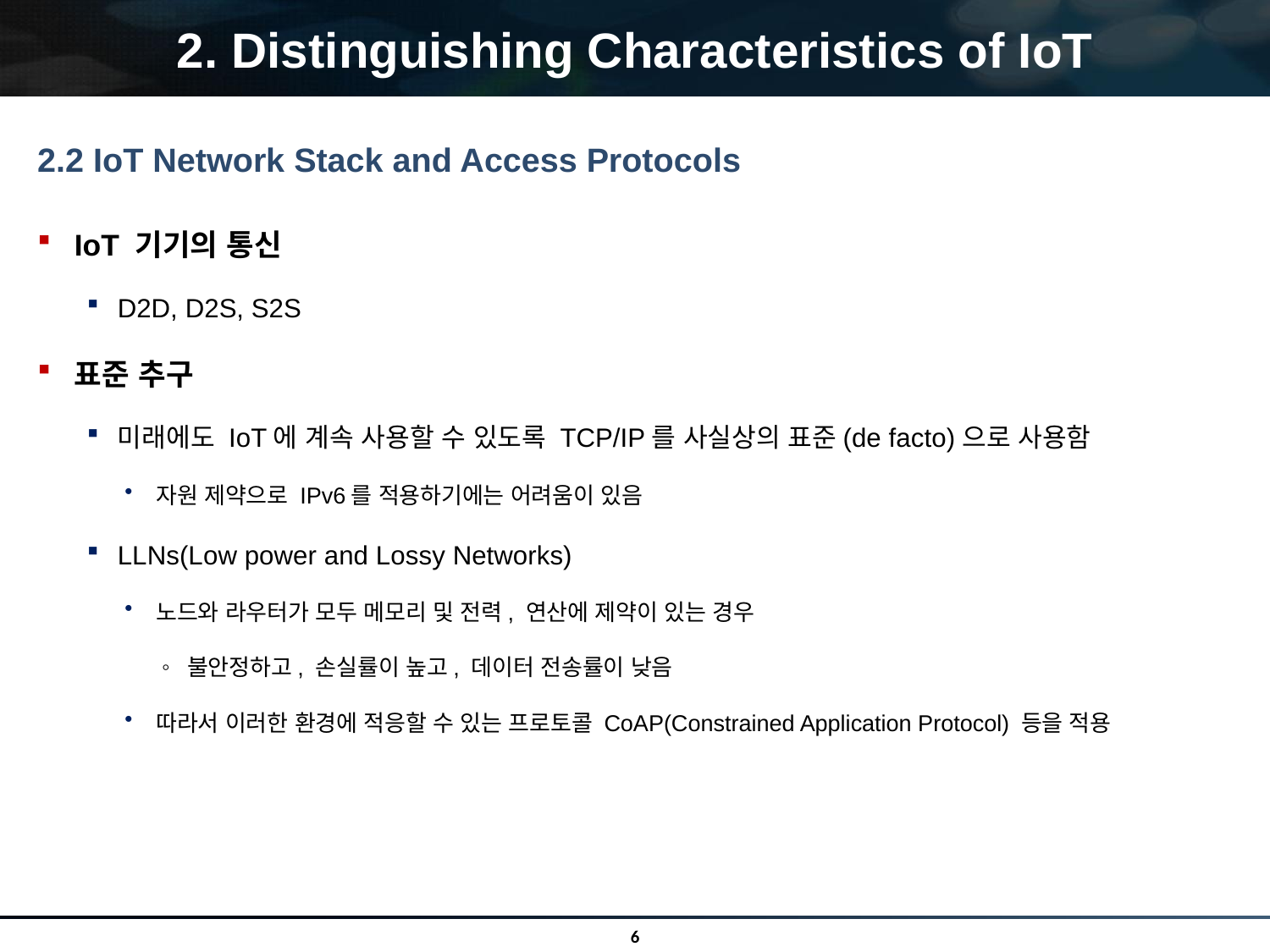

# 2. Distinguishing Characteristics of IoT
2.2 IoT Network Stack and Access Protocols
IoT 기기의 통신
D2D, D2S, S2S
표준 추구
미래에도 IoT에 계속 사용할 수 있도록 TCP/IP를 사실상의 표준(de facto)으로 사용함
자원 제약으로 IPv6를 적용하기에는 어려움이 있음
LLNs(Low power and Lossy Networks)
노드와 라우터가 모두 메모리 및 전력, 연산에 제약이 있는 경우
불안정하고, 손실률이 높고, 데이터 전송률이 낮음
따라서 이러한 환경에 적응할 수 있는 프로토콜 CoAP(Constrained Application Protocol) 등을 적용